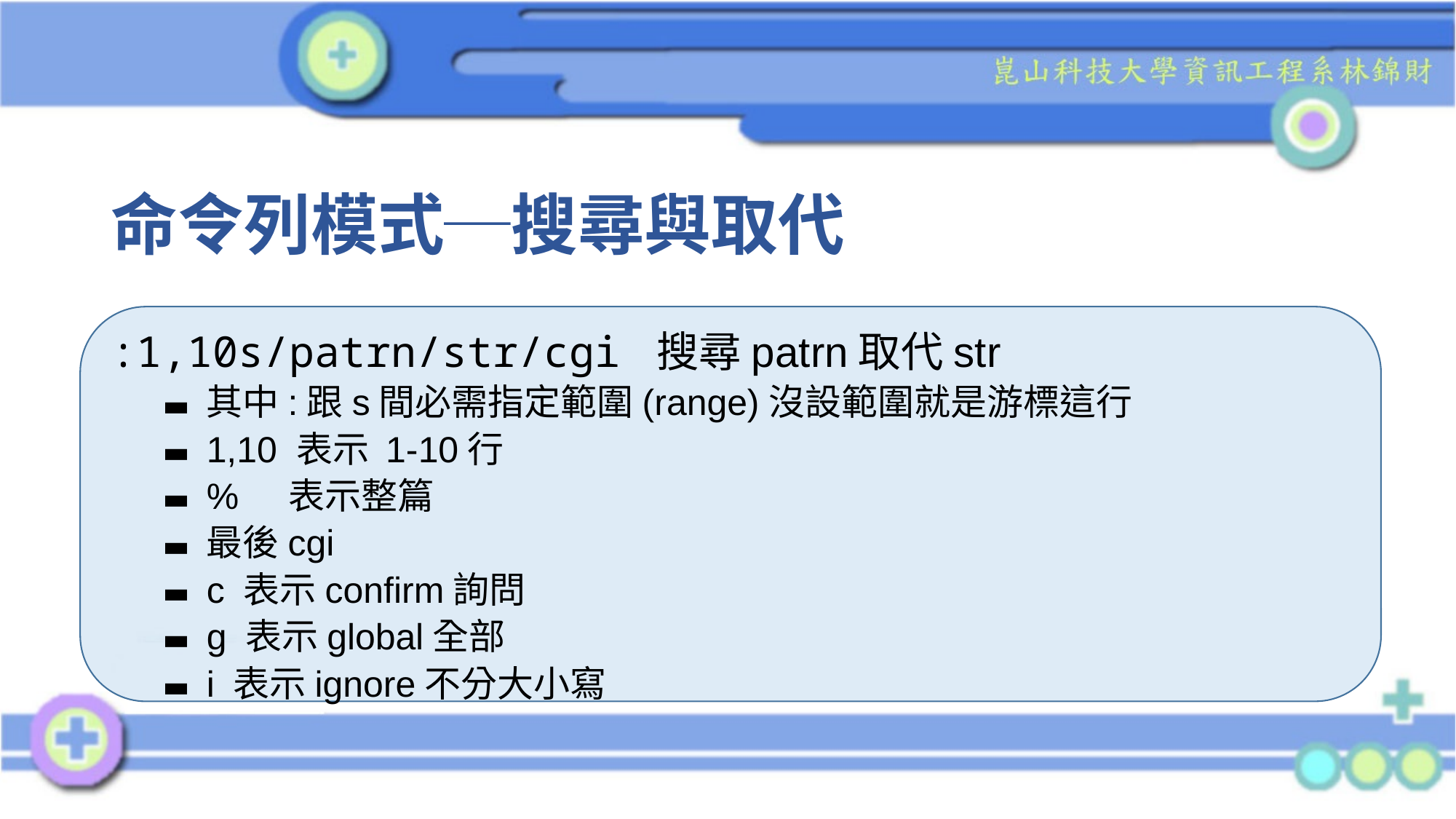

# 命令列模式─搜尋與取代

:1,10s/patrn/str/cgi	搜尋patrn取代str
其中:跟s間必需指定範圍(range)沒設範圍就是游標這行
1,10 表示 1-10行
%    表示整篇
最後cgi
c 表示confirm詢問
g 表示global全部
i 表示ignore不分大小寫